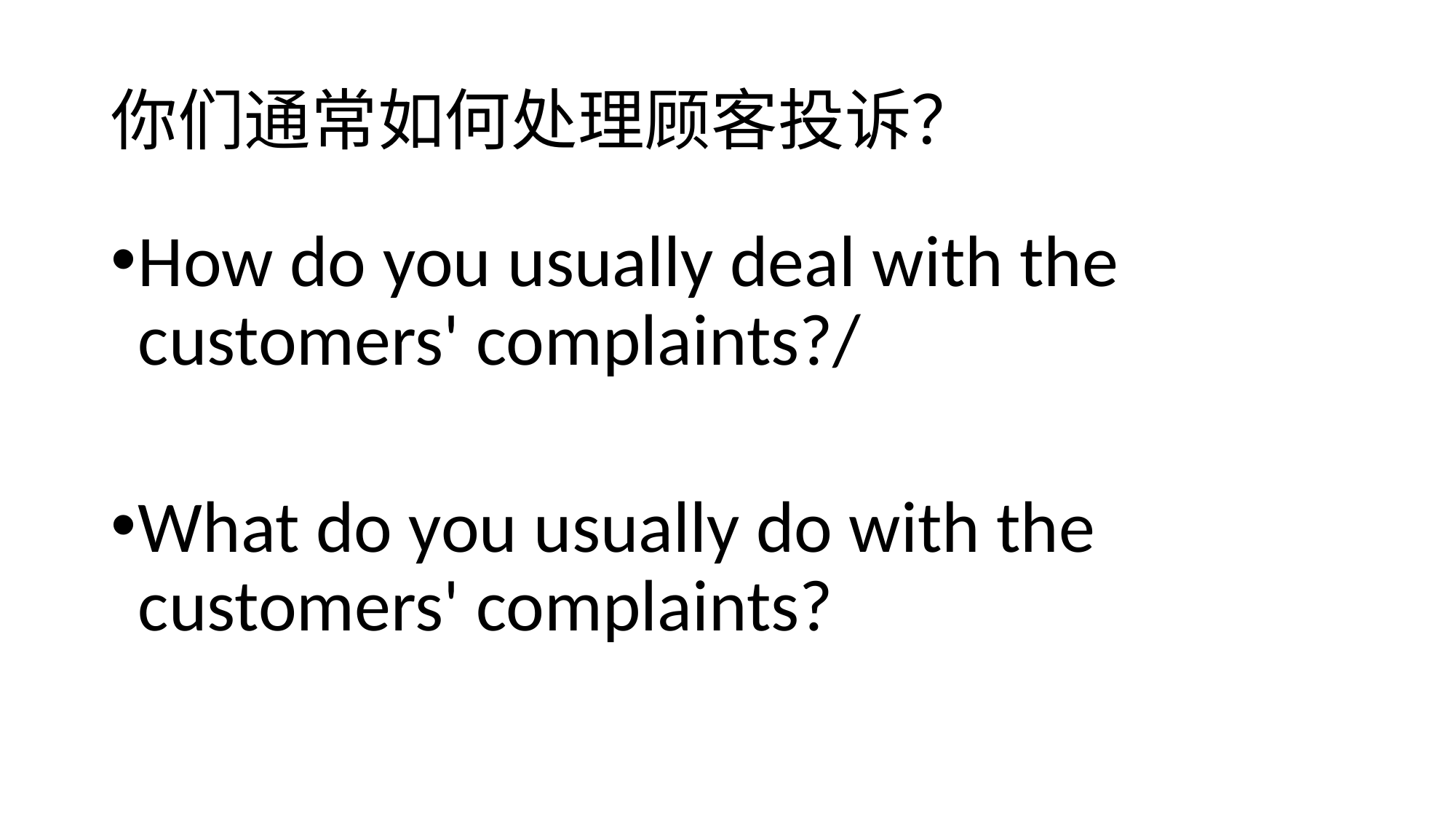

# 你们通常如何处理顾客投诉？
How do you usually deal with the customers' complaints?/

What do you usually do with the customers' complaints?